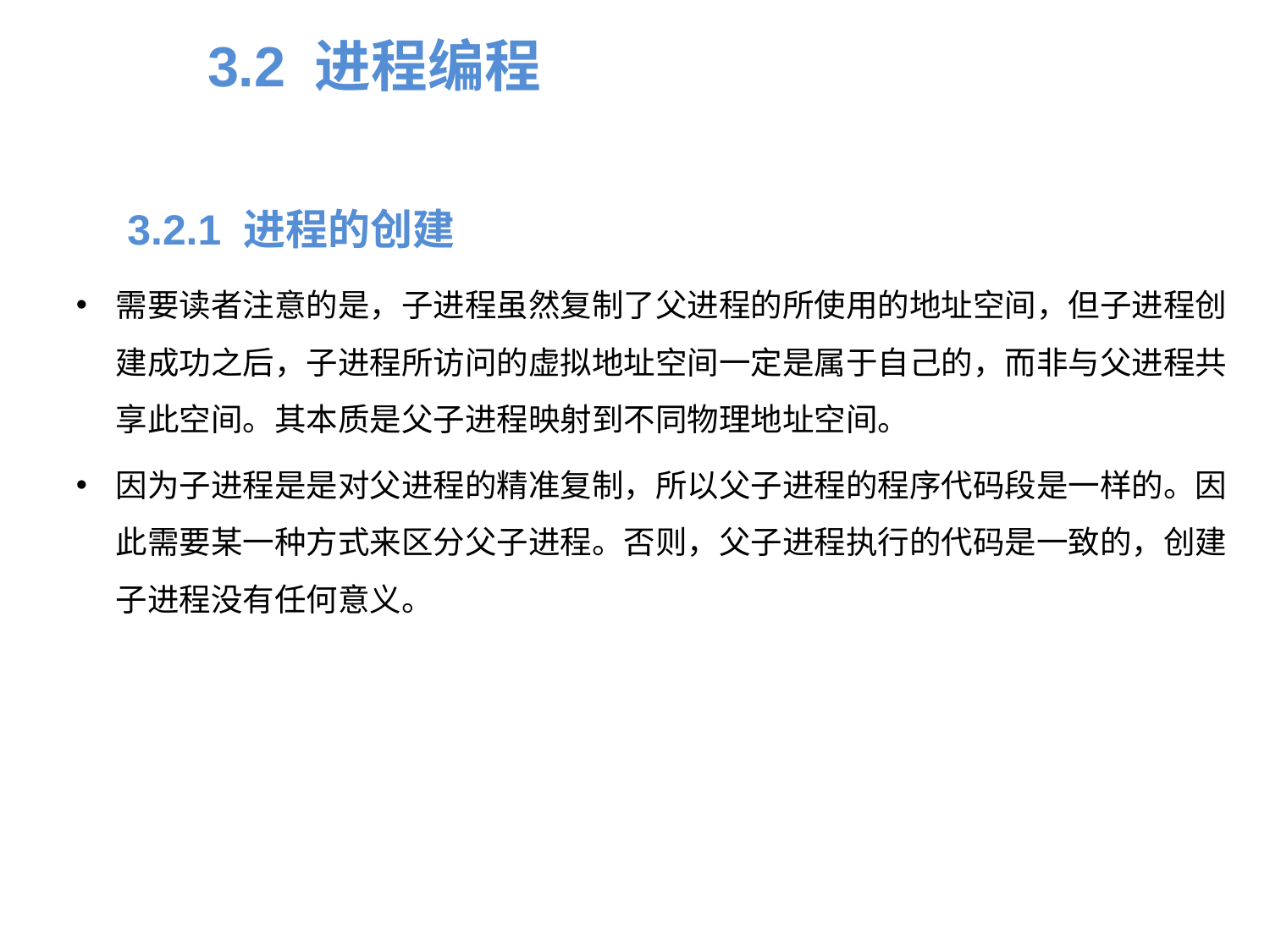

3.2 进程编程
3.2.1 进程的创建
需要读者注意的是，子进程虽然复制了父进程的所使用的地址空间，但子进程创建成功之后，子进程所访问的虚拟地址空间一定是属于自己的，而非与父进程共享此空间。其本质是父子进程映射到不同物理地址空间。
因为子进程是是对父进程的精准复制，所以父子进程的程序代码段是一样的。因此需要某一种方式来区分父子进程。否则，父子进程执行的代码是一致的，创建子进程没有任何意义。